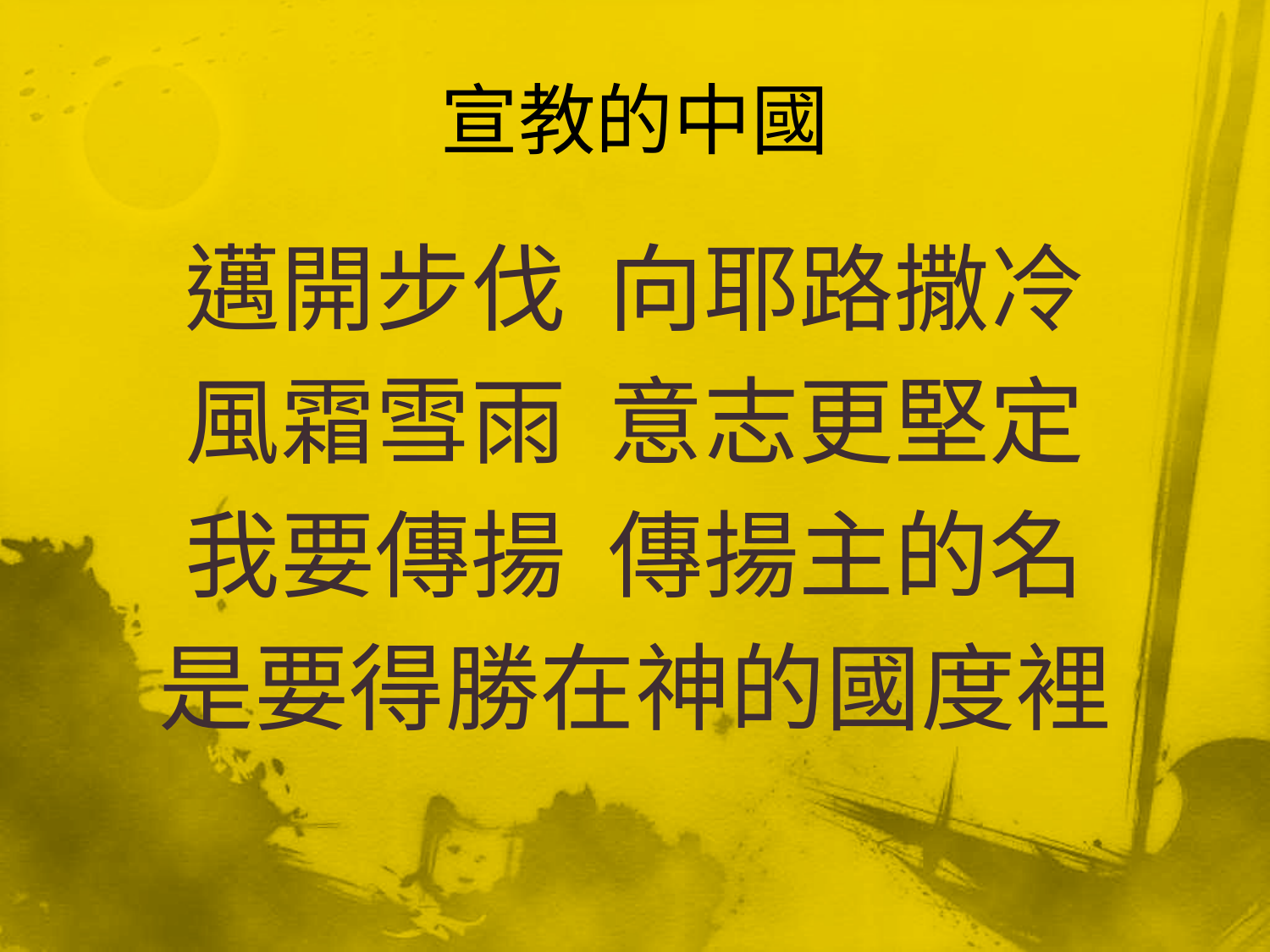

# 宣教的中國
邁開步伐  向耶路撒冷
風霜雪雨  意志更堅定
我要傳揚  傳揚主的名
是要得勝在神的國度裡